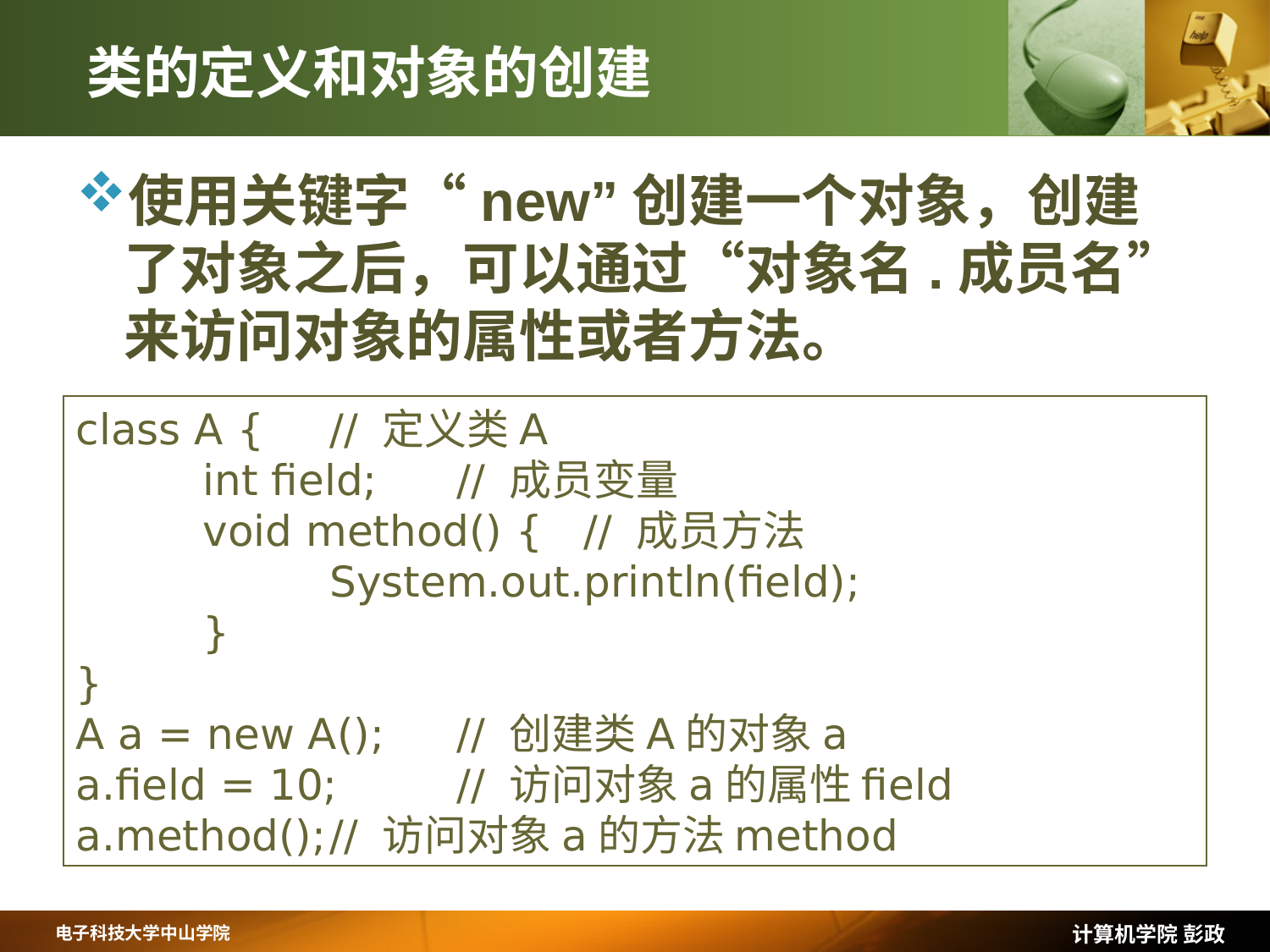

# 类的定义和对象的创建
使用关键字“new”创建一个对象，创建了对象之后，可以通过“对象名.成员名”来访问对象的属性或者方法。
class A {	// 定义类A
	int field;	// 成员变量
	void method() {	// 成员方法
		System.out.println(field);
	}
}
A a = new A();	// 创建类A的对象a
a.field = 10;	// 访问对象a的属性field
a.method();	// 访问对象a的方法method
计算机学院 彭政
电子科技大学中山学院